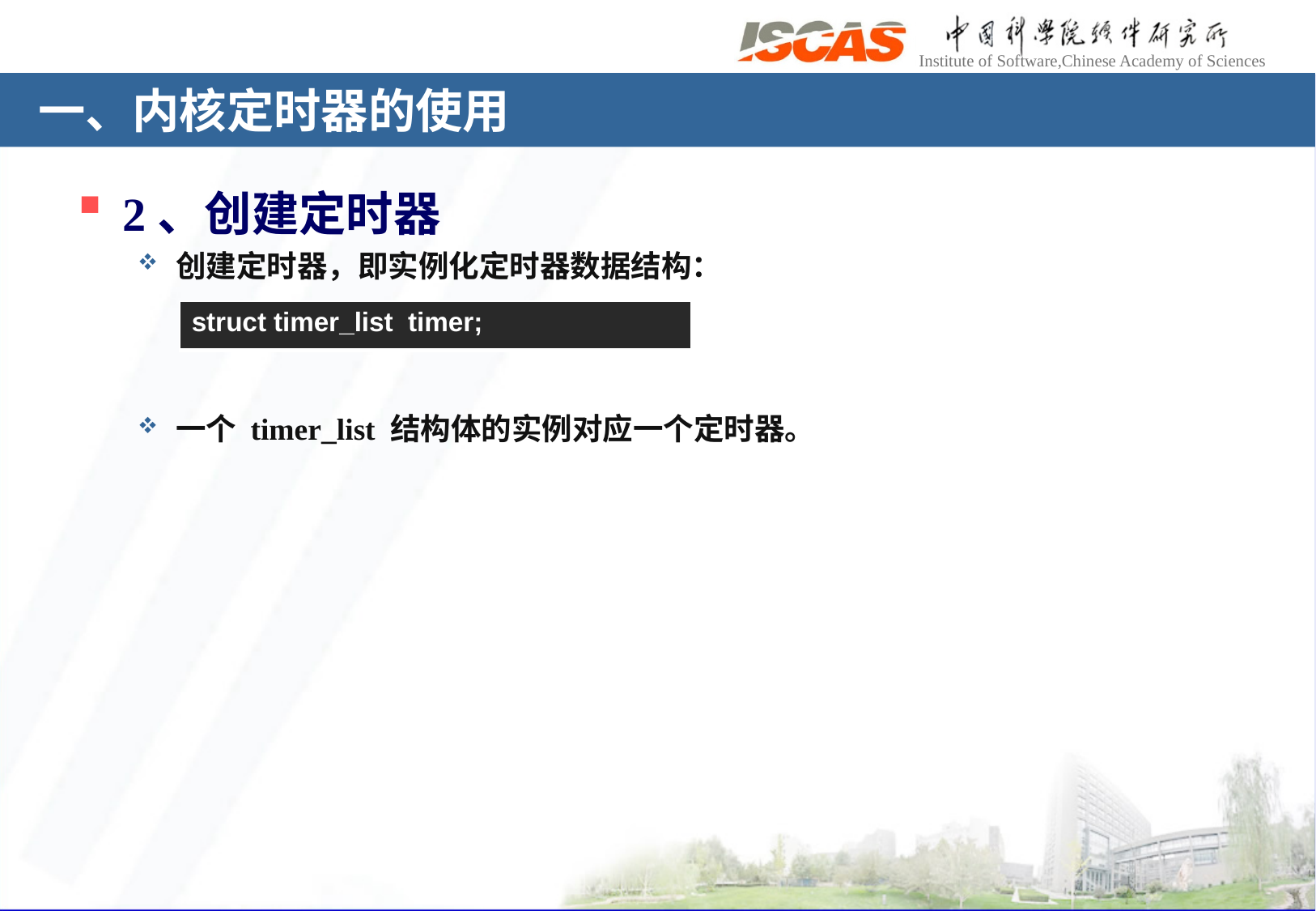

# 一、内核定时器的使用
2、创建定时器
创建定时器，即实例化定时器数据结构：

一个 timer_list 结构体的实例对应一个定时器。
| struct timer\_list timer; |
| --- |